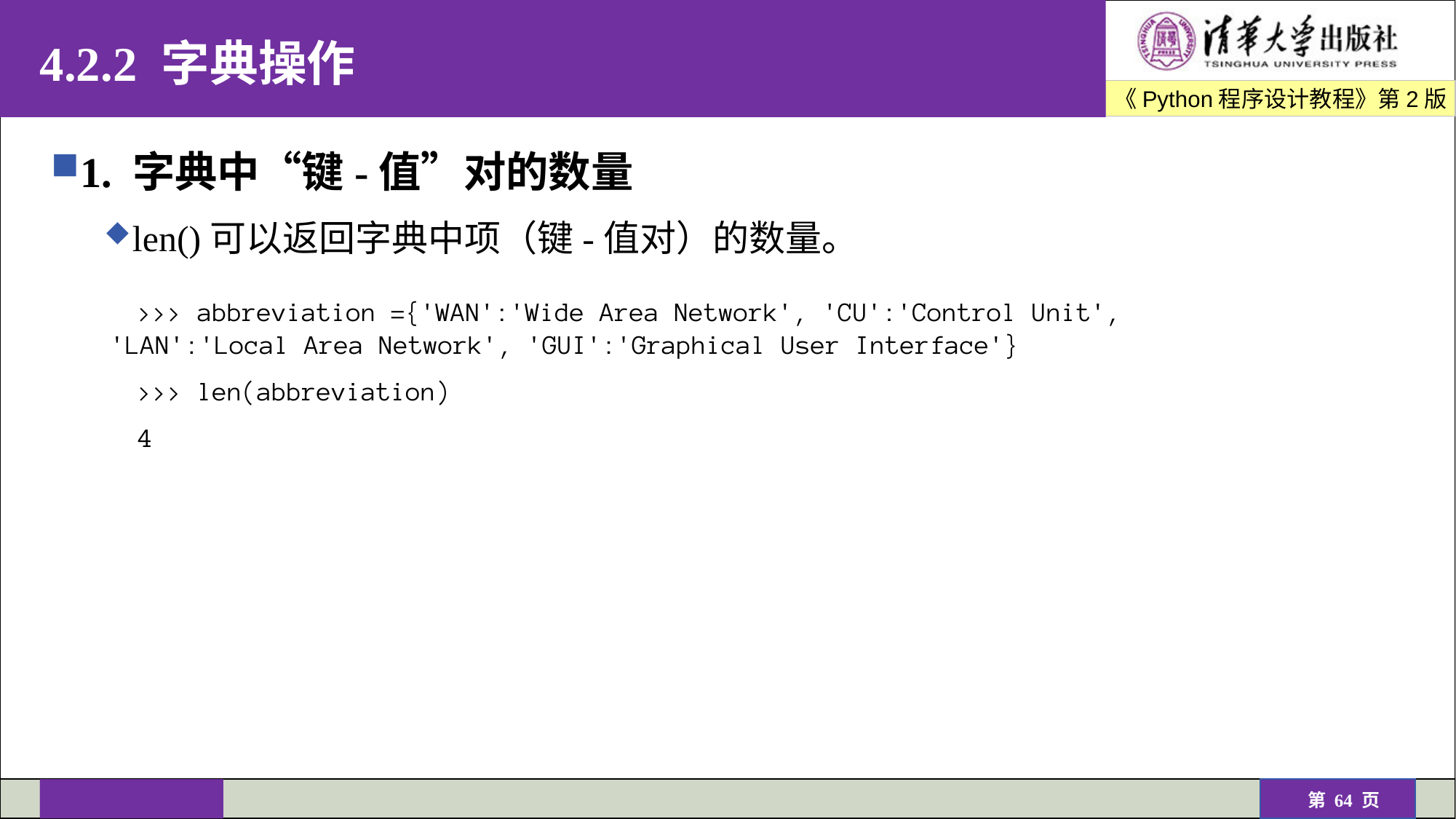

# 4.2.2 字典操作
1. 字典中“键-值”对的数量
len()可以返回字典中项（键-值对）的数量。
>>> abbreviation ={'WAN':'Wide Area Network', 'CU':'Control Unit', 'LAN':'Local Area Network', 'GUI':'Graphical User Interface'}
>>> len(abbreviation)
4